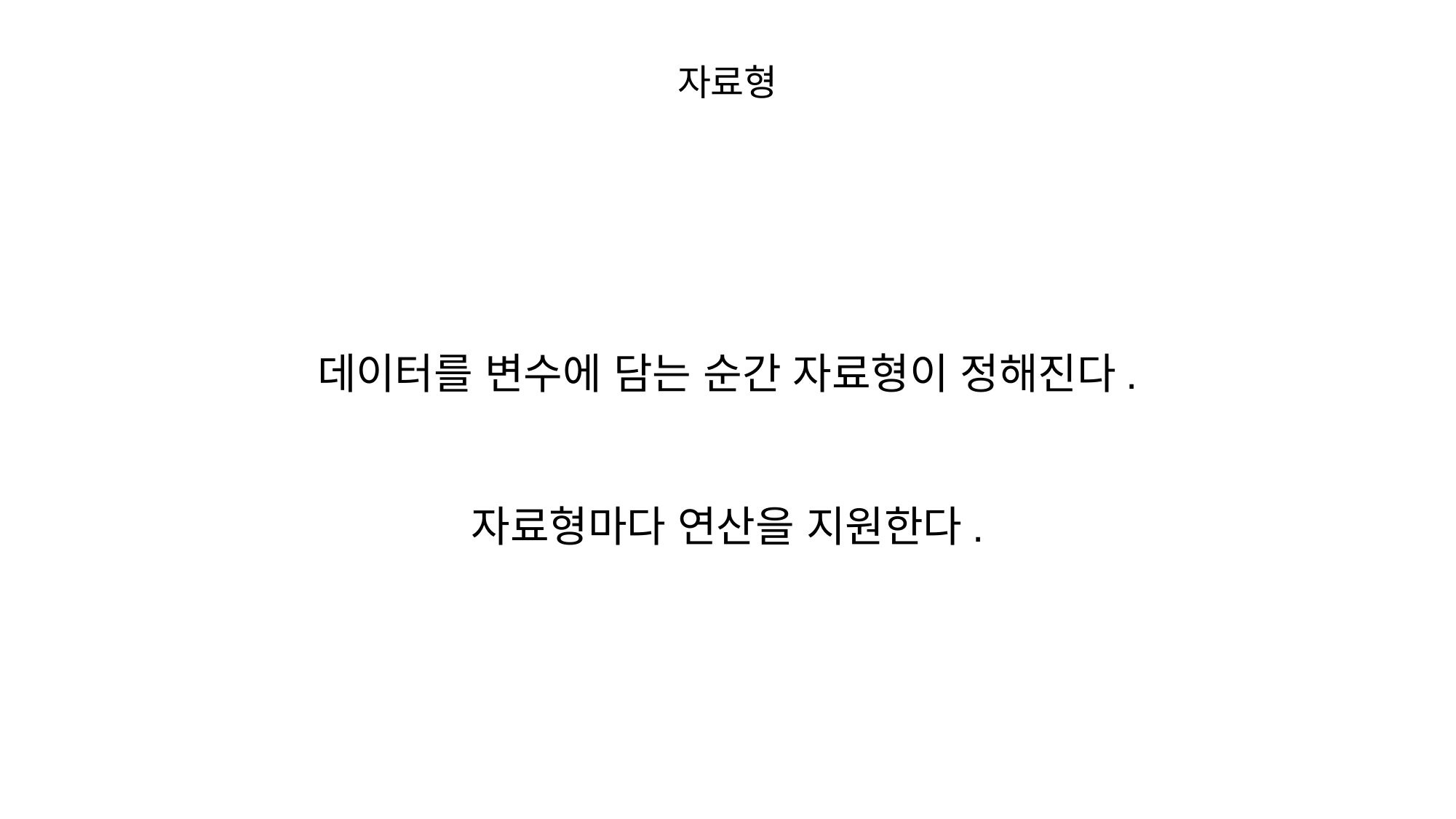

자료형
데이터를 변수에 담는 순간 자료형이 정해진다.
자료형마다 연산을 지원한다.